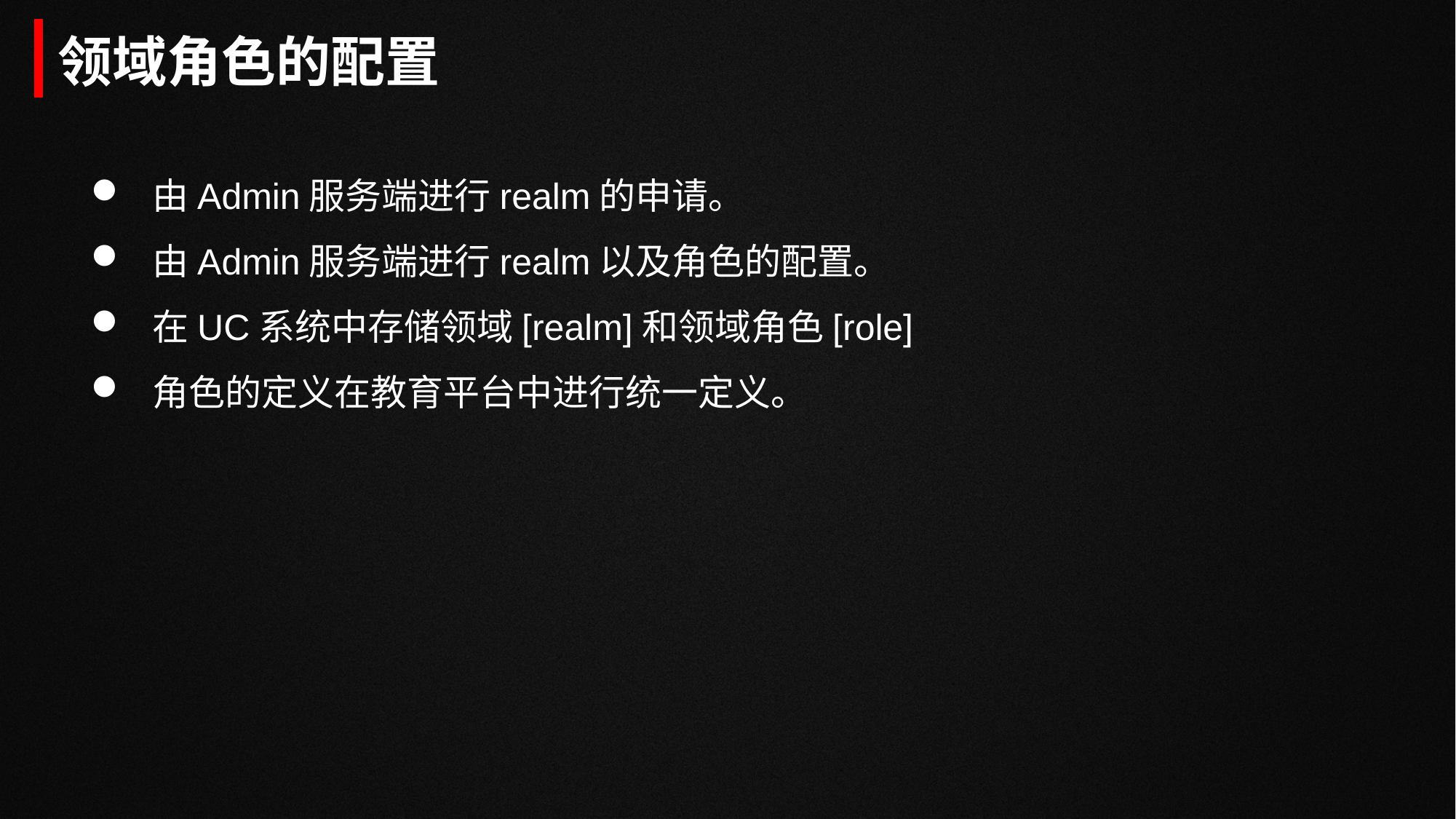

领域角色的配置
由Admin服务端进行realm的申请。
由Admin服务端进行realm以及角色的配置。
在UC系统中存储领域[realm]和领域角色[role]
角色的定义在教育平台中进行统一定义。